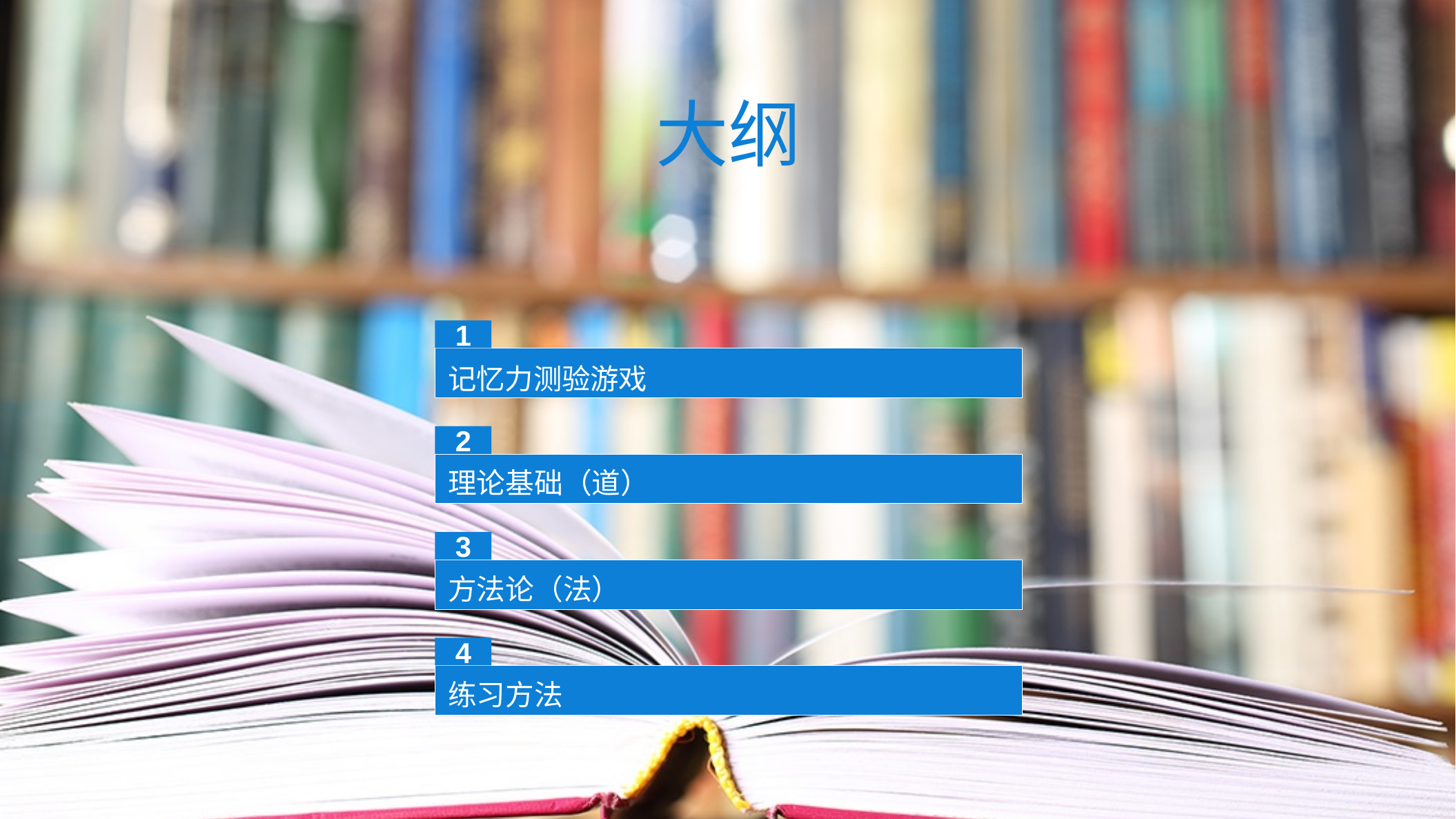

大纲
1
记忆力测验游戏
2
理论基础（道）
3
方法论（法）
4
练习方法